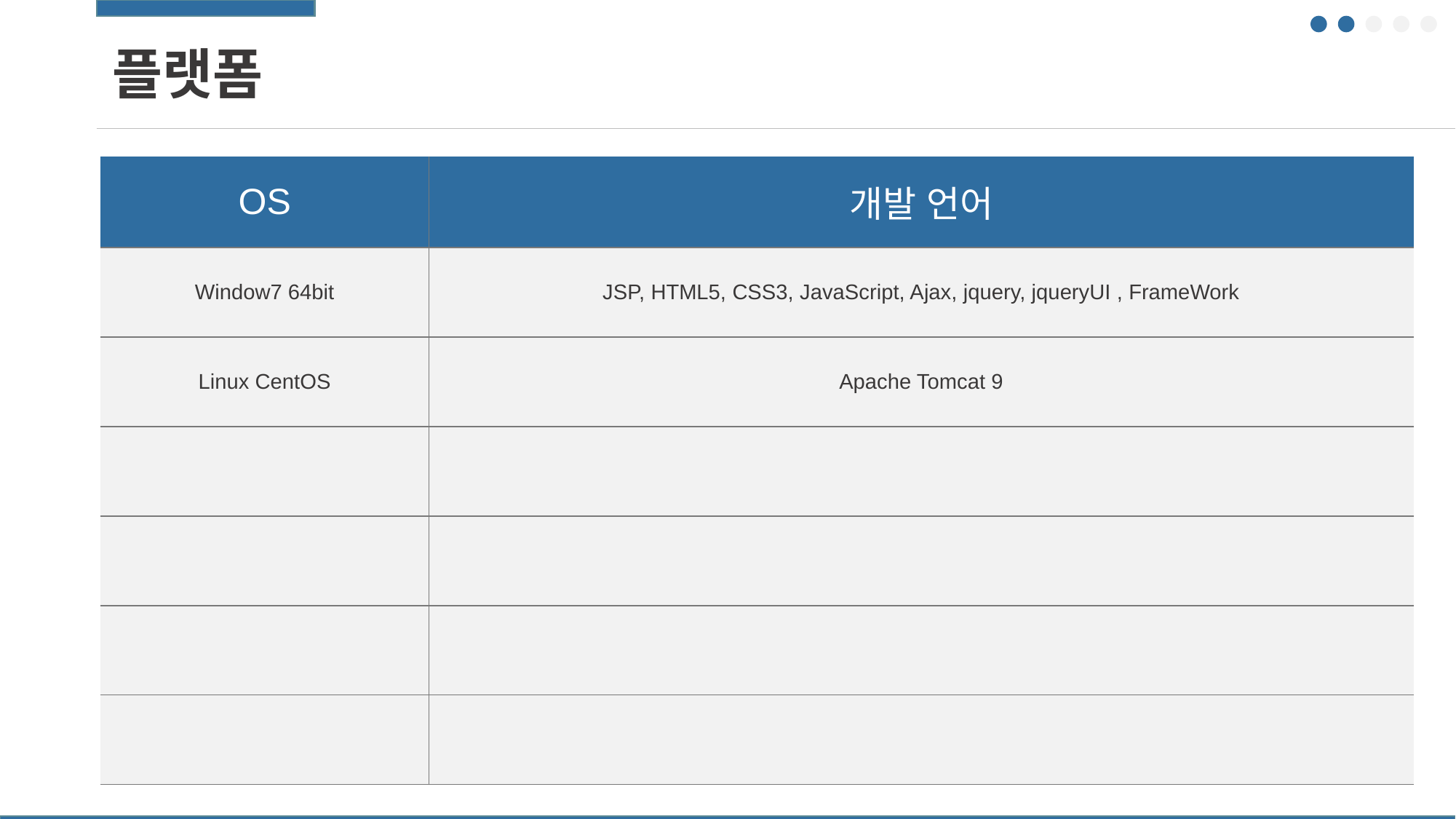

플랫폼
| OS | 개발 언어 |
| --- | --- |
| Window7 64bit | JSP, HTML5, CSS3, JavaScript, Ajax, jquery, jqueryUI , FrameWork |
| Linux CentOS | Apache Tomcat 9 |
|  |  |
|  |  |
|  |  |
|  |  |